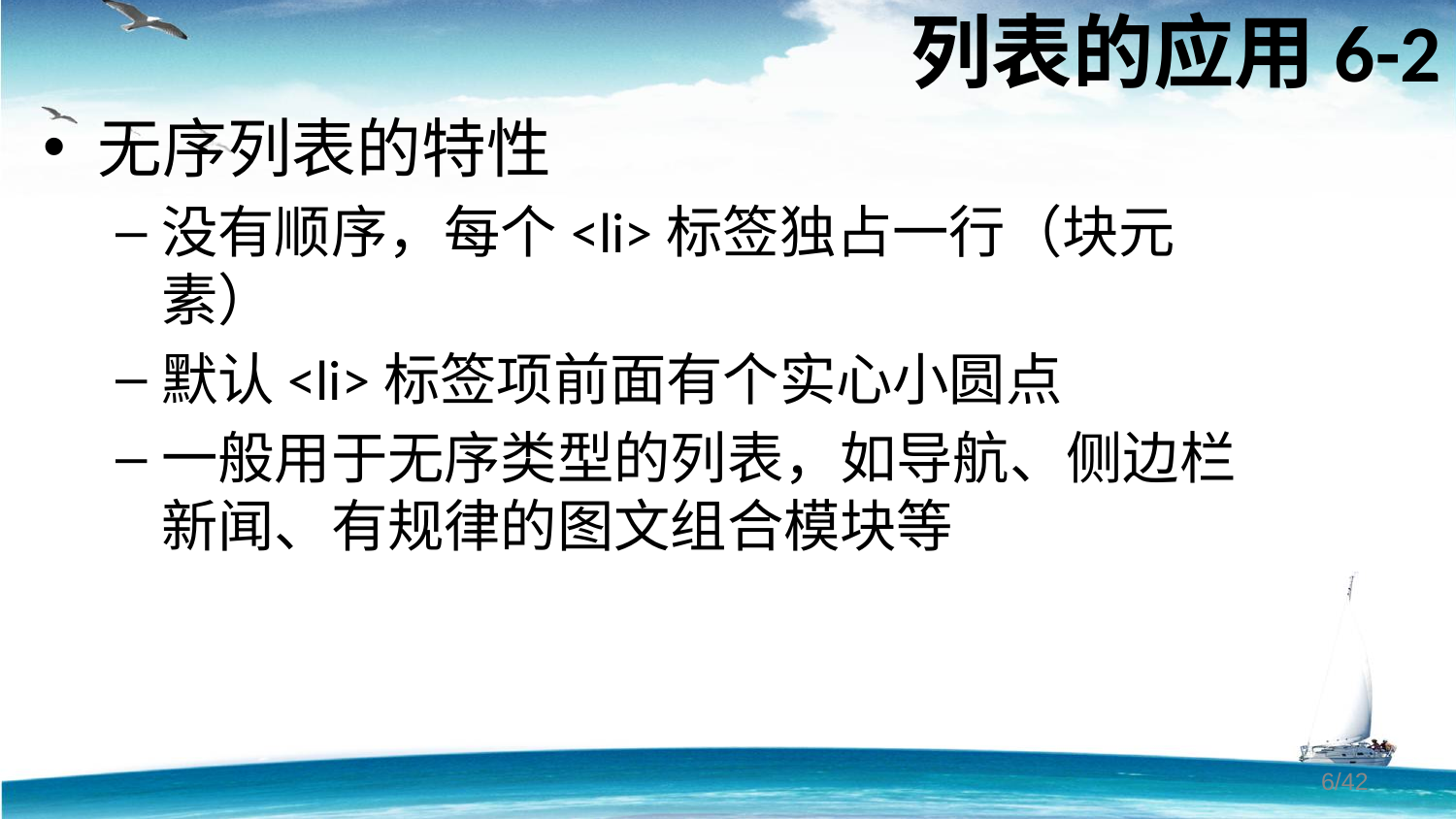

# 列表的应用6-2
无序列表的特性
没有顺序，每个<li>标签独占一行（块元素）
默认<li>标签项前面有个实心小圆点
一般用于无序类型的列表，如导航、侧边栏新闻、有规律的图文组合模块等
6/42